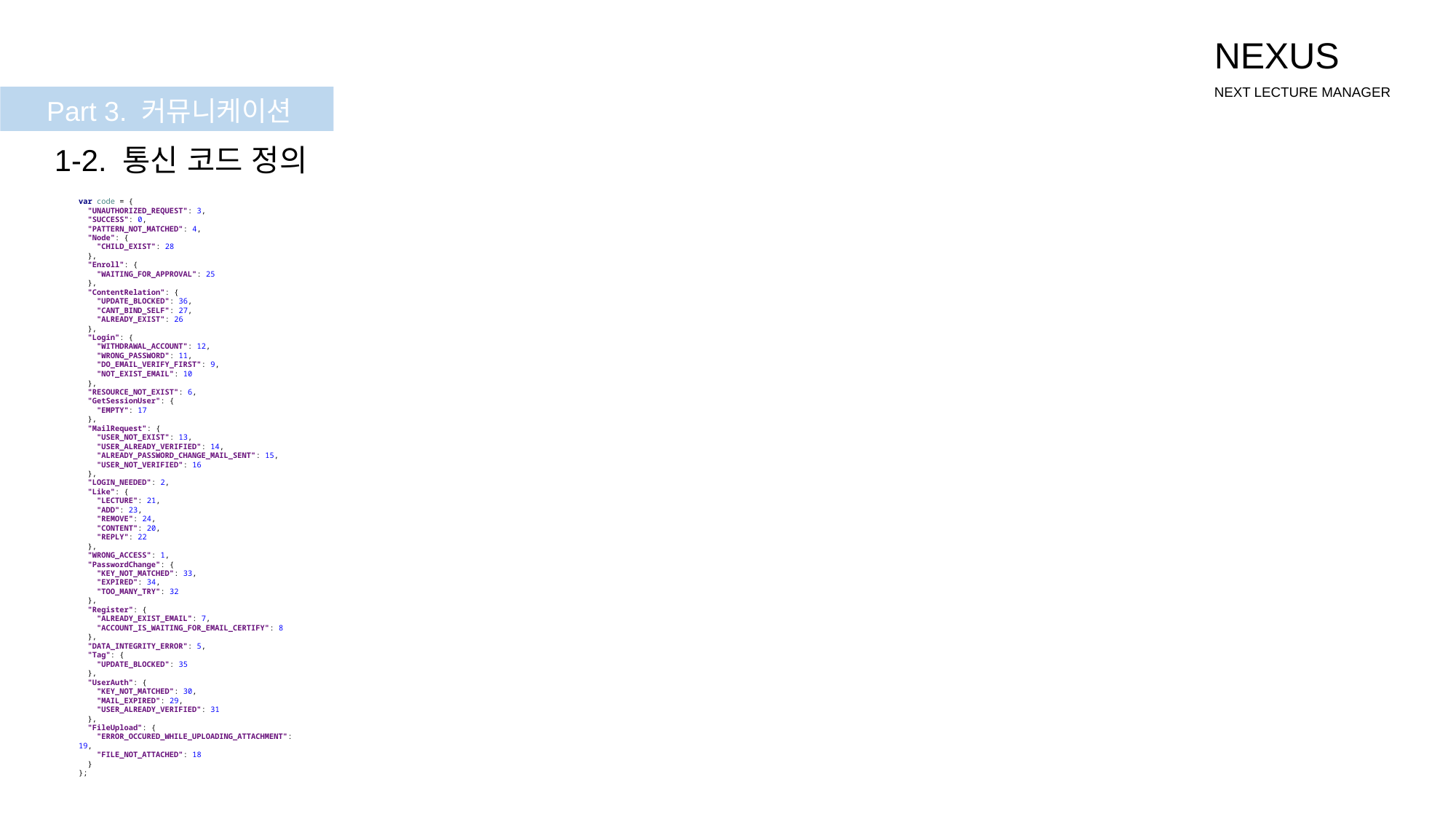

NEXUS
NEXT LECTURE MANAGER

Part 3. 커뮤니케이션
1-2. 통신 코드 정의
var code = {
  "UNAUTHORIZED_REQUEST": 3,
  "SUCCESS": 0,
  "PATTERN_NOT_MATCHED": 4,
  "Node": {
    "CHILD_EXIST": 28
  },
  "Enroll": {
    "WAITING_FOR_APPROVAL": 25
  },
  "ContentRelation": {
    "UPDATE_BLOCKED": 36,
    "CANT_BIND_SELF": 27,
    "ALREADY_EXIST": 26
  },
  "Login": {
    "WITHDRAWAL_ACCOUNT": 12,
    "WRONG_PASSWORD": 11,
    "DO_EMAIL_VERIFY_FIRST": 9,
    "NOT_EXIST_EMAIL": 10
  },
  "RESOURCE_NOT_EXIST": 6,
  "GetSessionUser": {
    "EMPTY": 17
  },
  "MailRequest": {
    "USER_NOT_EXIST": 13,
    "USER_ALREADY_VERIFIED": 14,
    "ALREADY_PASSWORD_CHANGE_MAIL_SENT": 15,
    "USER_NOT_VERIFIED": 16
  },
  "LOGIN_NEEDED": 2,
  "Like": {
    "LECTURE": 21,
    "ADD": 23,
    "REMOVE": 24,
    "CONTENT": 20,
    "REPLY": 22
  },
  "WRONG_ACCESS": 1,
  "PasswordChange": {
    "KEY_NOT_MATCHED": 33,
    "EXPIRED": 34,
    "TOO_MANY_TRY": 32
  },
  "Register": {
    "ALREADY_EXIST_EMAIL": 7,
    "ACCOUNT_IS_WAITING_FOR_EMAIL_CERTIFY": 8
  },
  "DATA_INTEGRITY_ERROR": 5,
  "Tag": {
    "UPDATE_BLOCKED": 35
  },
  "UserAuth": {
    "KEY_NOT_MATCHED": 30,
    "MAIL_EXPIRED": 29,
    "USER_ALREADY_VERIFIED": 31
  },
  "FileUpload": {
    "ERROR_OCCURED_WHILE_UPLOADING_ATTACHMENT": 19,
    "FILE_NOT_ATTACHED": 18
  }
};